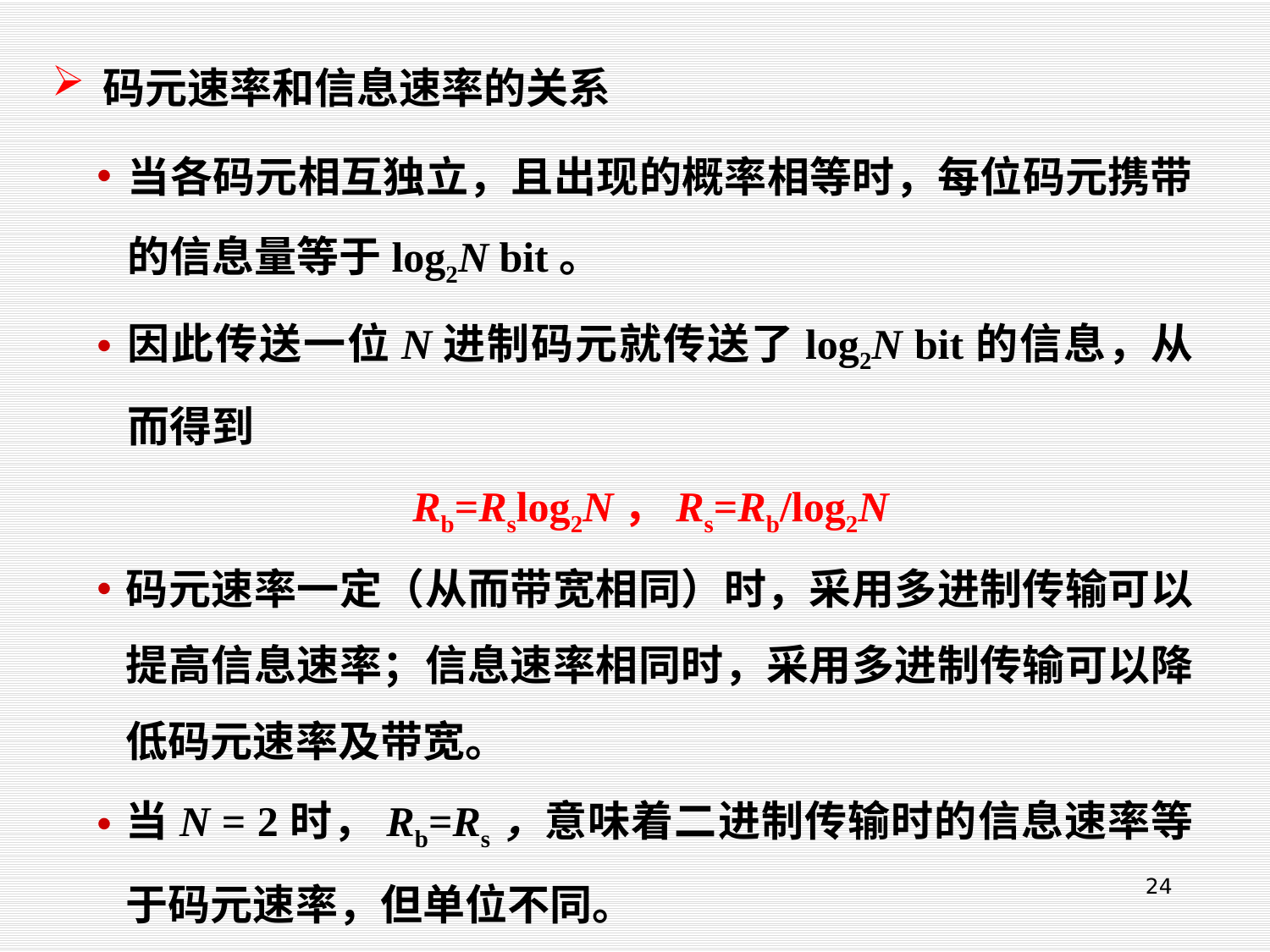

码元速率和信息速率的关系
当各码元相互独立，且出现的概率相等时，每位码元携带的信息量等于log2N bit。
因此传送一位N进制码元就传送了log2N bit的信息，从而得到
 Rb=Rslog2N，Rs=Rb/log2N
码元速率一定（从而带宽相同）时，采用多进制传输可以提高信息速率；信息速率相同时，采用多进制传输可以降低码元速率及带宽。
当N = 2时，Rb=Rs，意味着二进制传输时的信息速率等于码元速率，但单位不同。
24